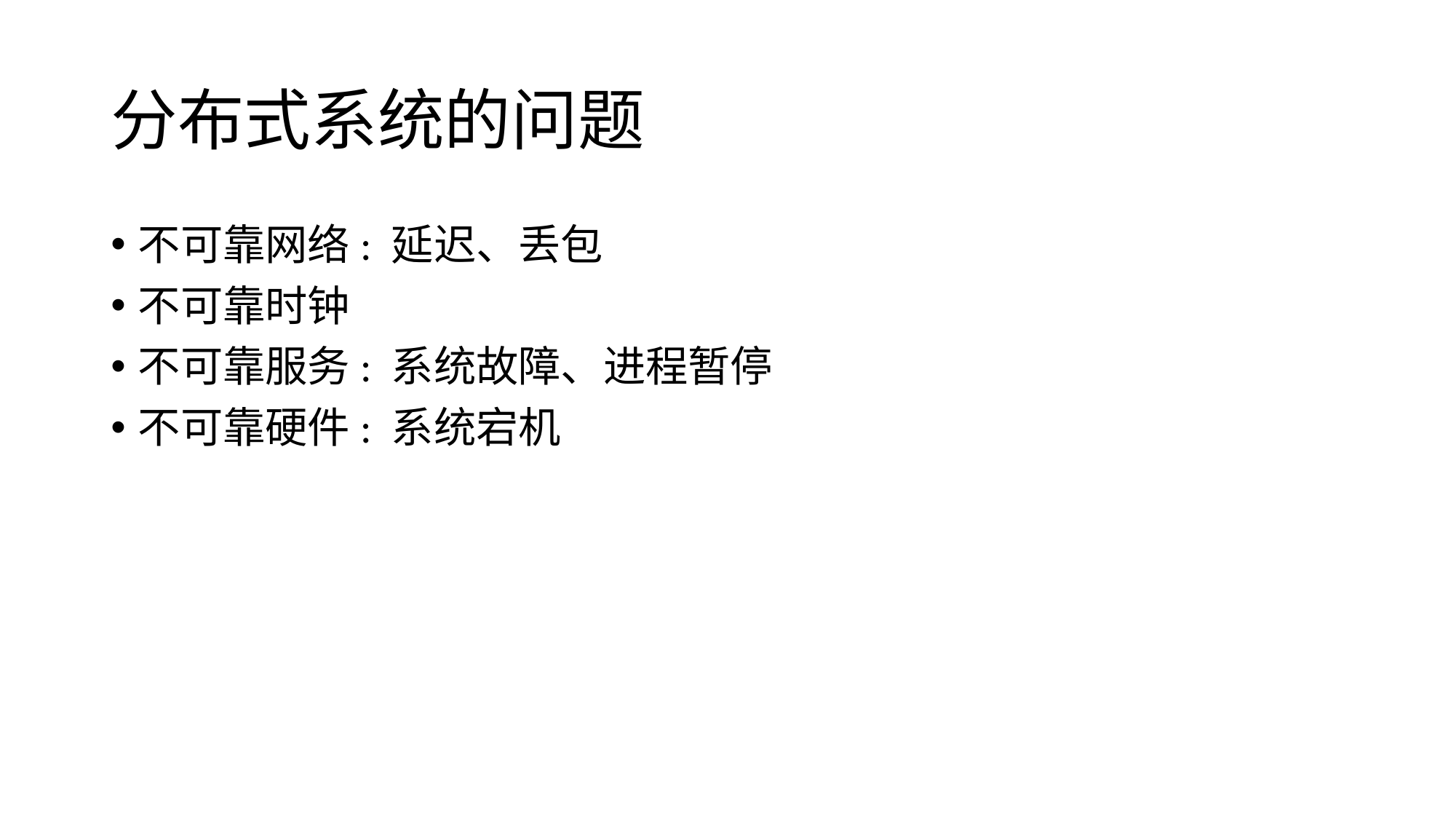

# 分布式系统的问题
不可靠网络: 延迟、丢包
不可靠时钟
不可靠服务: 系统故障、进程暂停
不可靠硬件: 系统宕机